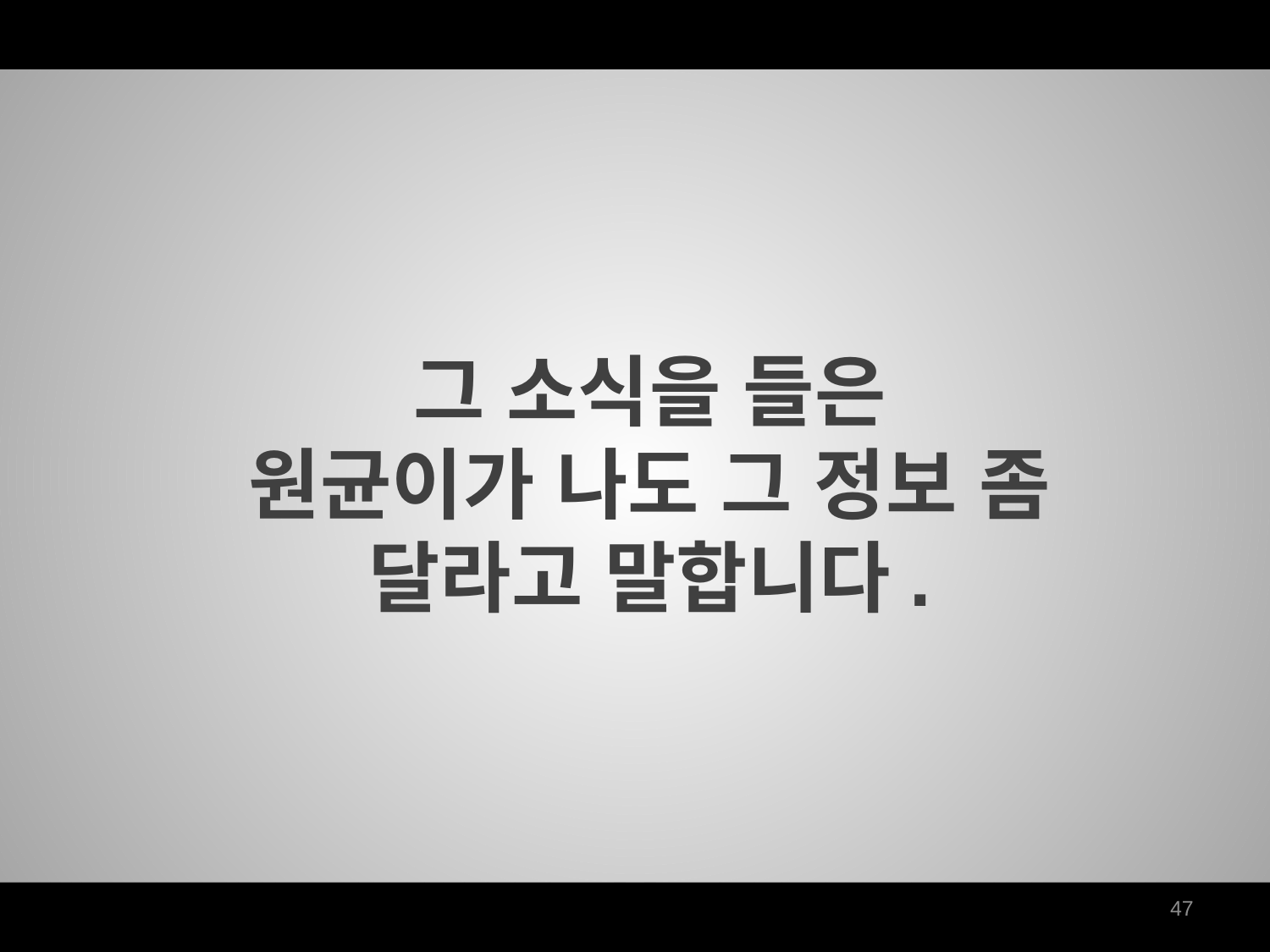

그 소식을 들은
원균이가 나도 그 정보 좀
달라고 말합니다.
47